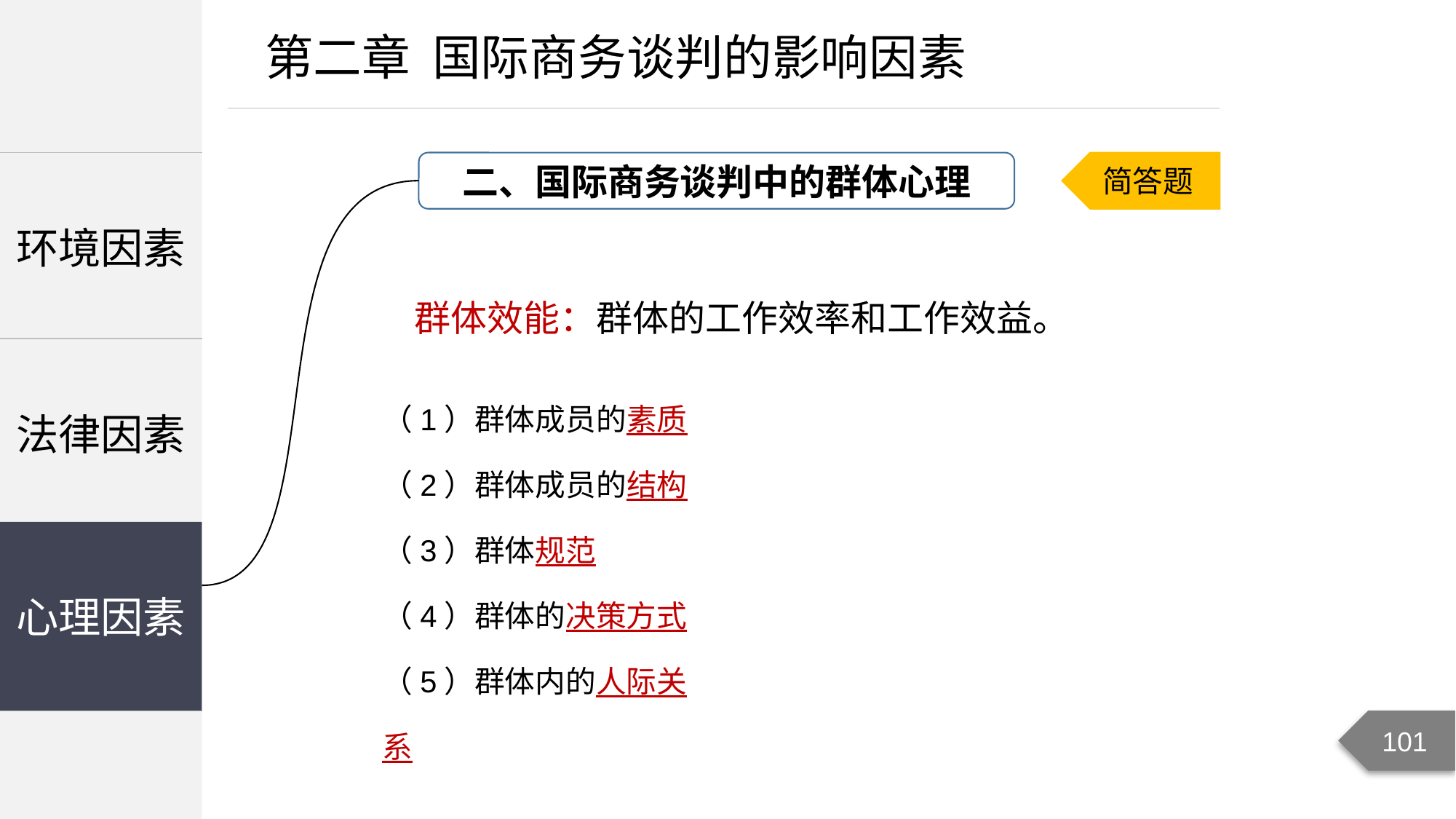

第二章  国际商务谈判的影响因素
二、国际商务谈判中的群体心理
| 环境因素 |
| --- |
| 法律因素 |
| 心理因素 |
简答题
群体效能：群体的工作效率和工作效益。

（1）群体成员的素质
（2）群体成员的结构
（3）群体规范
（4）群体的决策方式
（5）群体内的人际关系

心理因素
101